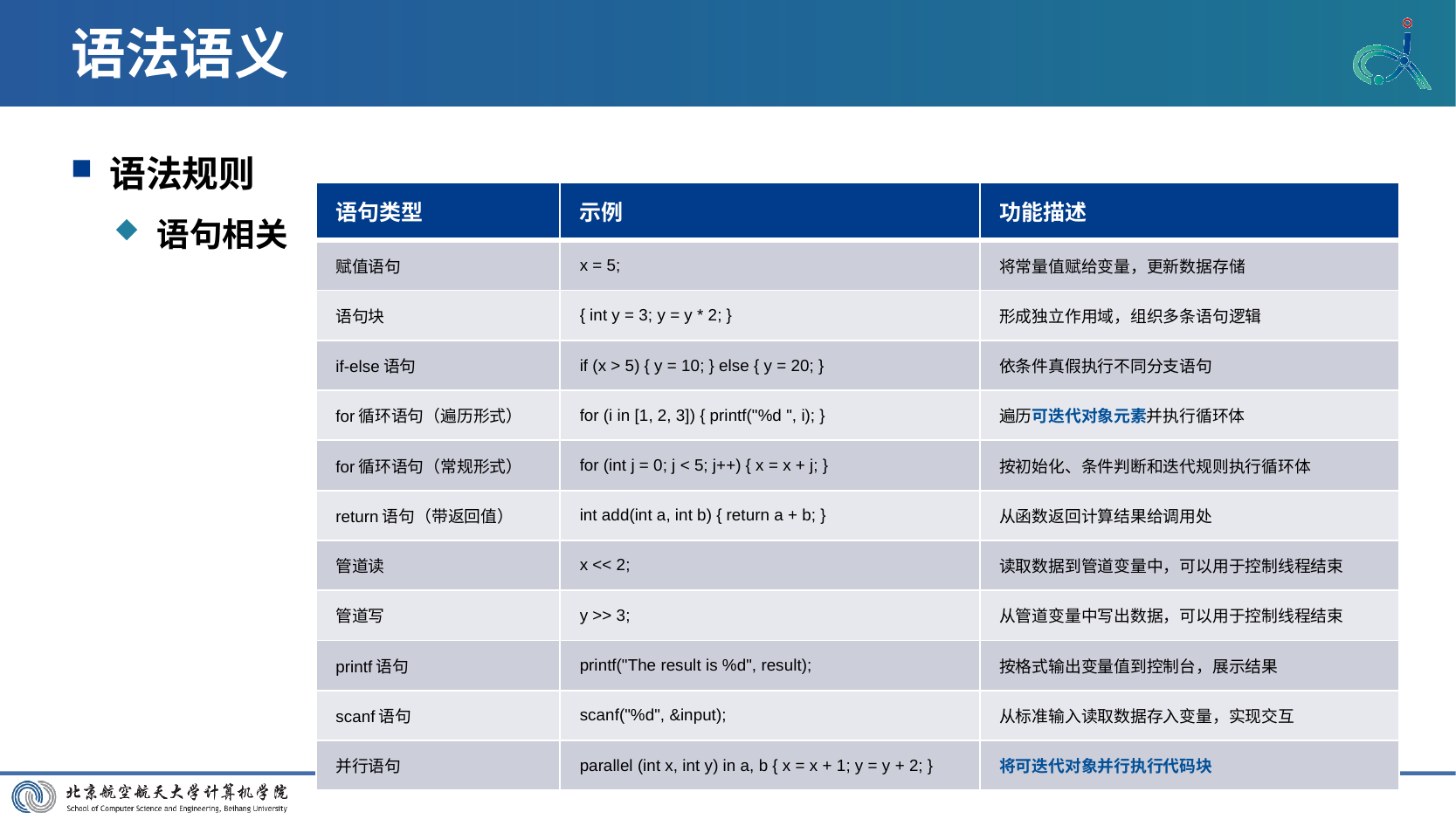

# 语法语义
语法规则
语句相关
| 语句类型 | 示例 | 功能描述 |
| --- | --- | --- |
| 赋值语句 | x = 5; | 将常量值赋给变量，更新数据存储 |
| 语句块 | { int y = 3; y = y \* 2; } | 形成独立作用域，组织多条语句逻辑 |
| if-else语句 | if (x > 5) { y = 10; } else { y = 20; } | 依条件真假执行不同分支语句 |
| for循环语句（遍历形式） | for (i in [1, 2, 3]) { printf("%d ", i); } | 遍历可迭代对象元素并执行循环体 |
| for循环语句（常规形式） | for (int j = 0; j < 5; j++) { x = x + j; } | 按初始化、条件判断和迭代规则执行循环体 |
| return语句（带返回值） | int add(int a, int b) { return a + b; } | 从函数返回计算结果给调用处 |
| 管道读 | x << 2; | 读取数据到管道变量中，可以用于控制线程结束 |
| 管道写 | y >> 3; | 从管道变量中写出数据，可以用于控制线程结束 |
| printf语句 | printf("The result is %d", result); | 按格式输出变量值到控制台，展示结果 |
| scanf语句 | scanf("%d", &input); | 从标准输入读取数据存入变量，实现交互 |
| 并行语句 | parallel (int x, int y) in a, b { x = x + 1; y = y + 2; } | 将可迭代对象并行执行代码块 |
18